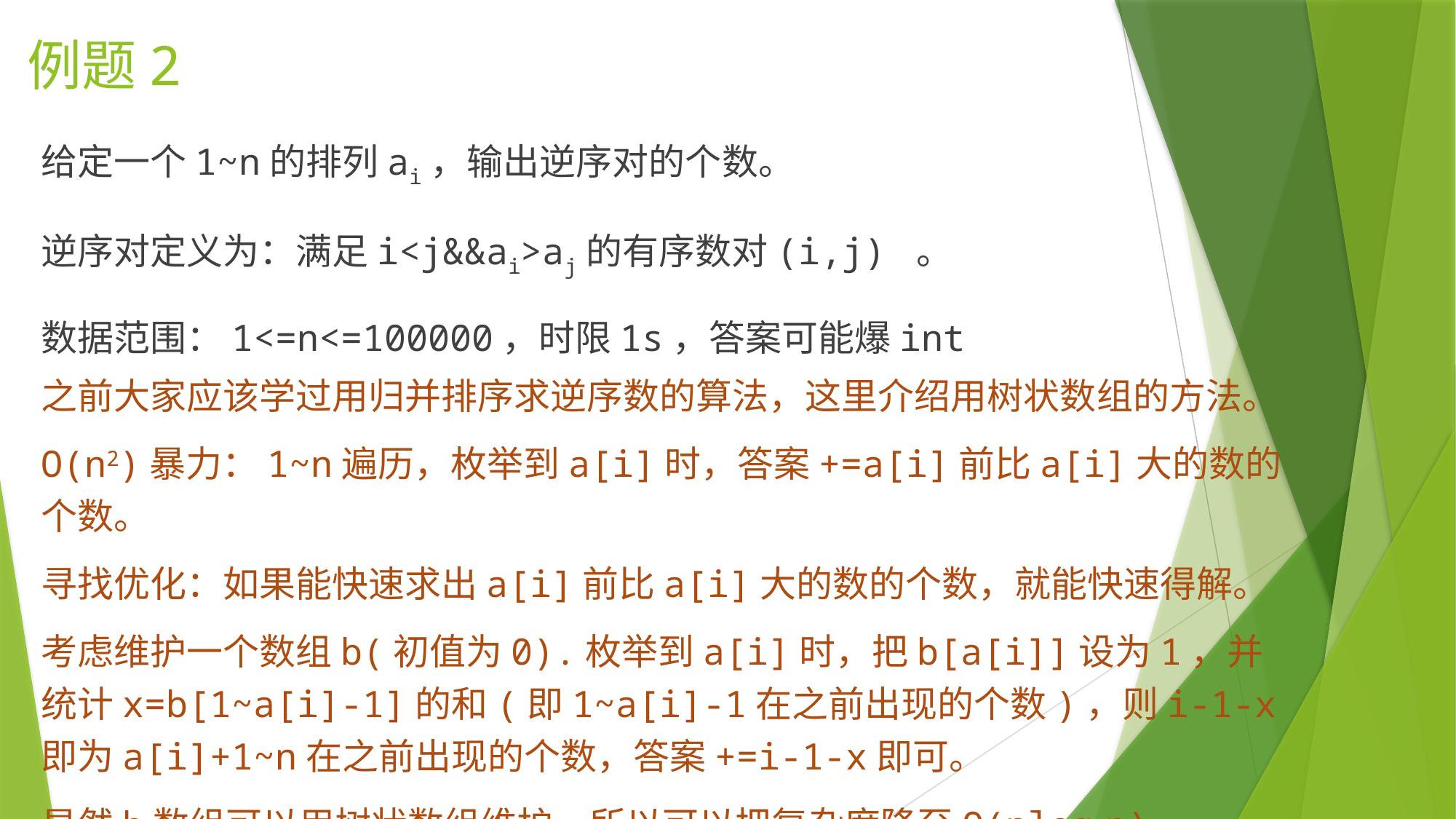

例题2
给定一个1~n的排列ai，输出逆序对的个数。
逆序对定义为：满足i<j&&ai>aj的有序数对(i,j) 。
数据范围：1<=n<=100000，时限1s，答案可能爆int
之前大家应该学过用归并排序求逆序数的算法，这里介绍用树状数组的方法。
O(n2)暴力：1~n遍历，枚举到a[i]时，答案+=a[i]前比a[i]大的数的个数。
寻找优化：如果能快速求出a[i]前比a[i]大的数的个数，就能快速得解。
考虑维护一个数组b(初值为0).枚举到a[i]时，把b[a[i]]设为1，并统计x=b[1~a[i]-1]的和(即1~a[i]-1在之前出现的个数)，则i-1-x即为a[i]+1~n在之前出现的个数，答案+=i-1-x即可。
显然b数组可以用树状数组维护，所以可以把复杂度降至O(nlog2n).